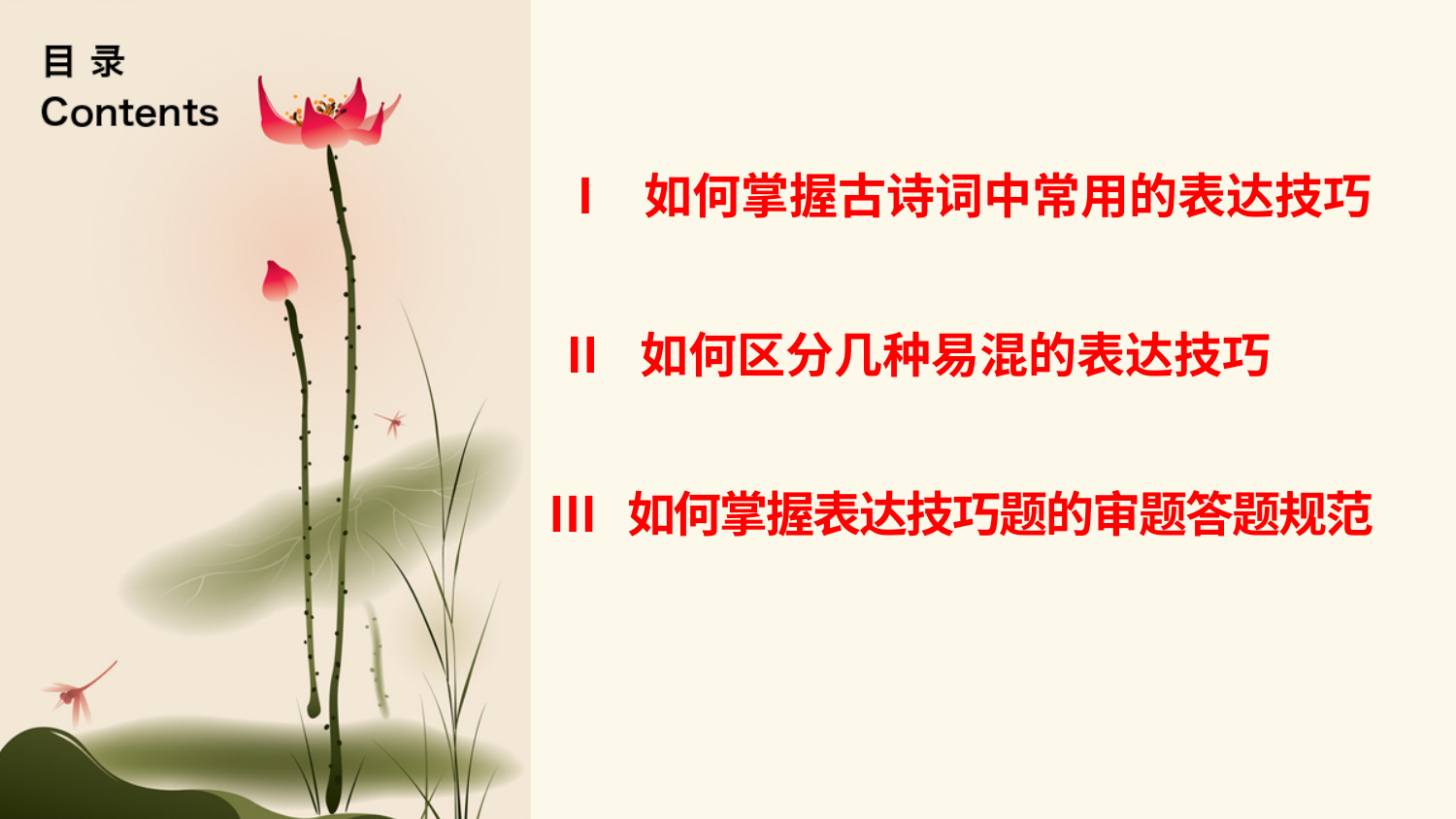

Ⅰ  如何掌握古诗词中常用的表达技巧
Ⅱ  如何区分几种易混的表达技巧
Ⅲ  如何掌握表达技巧题的审题答题规范